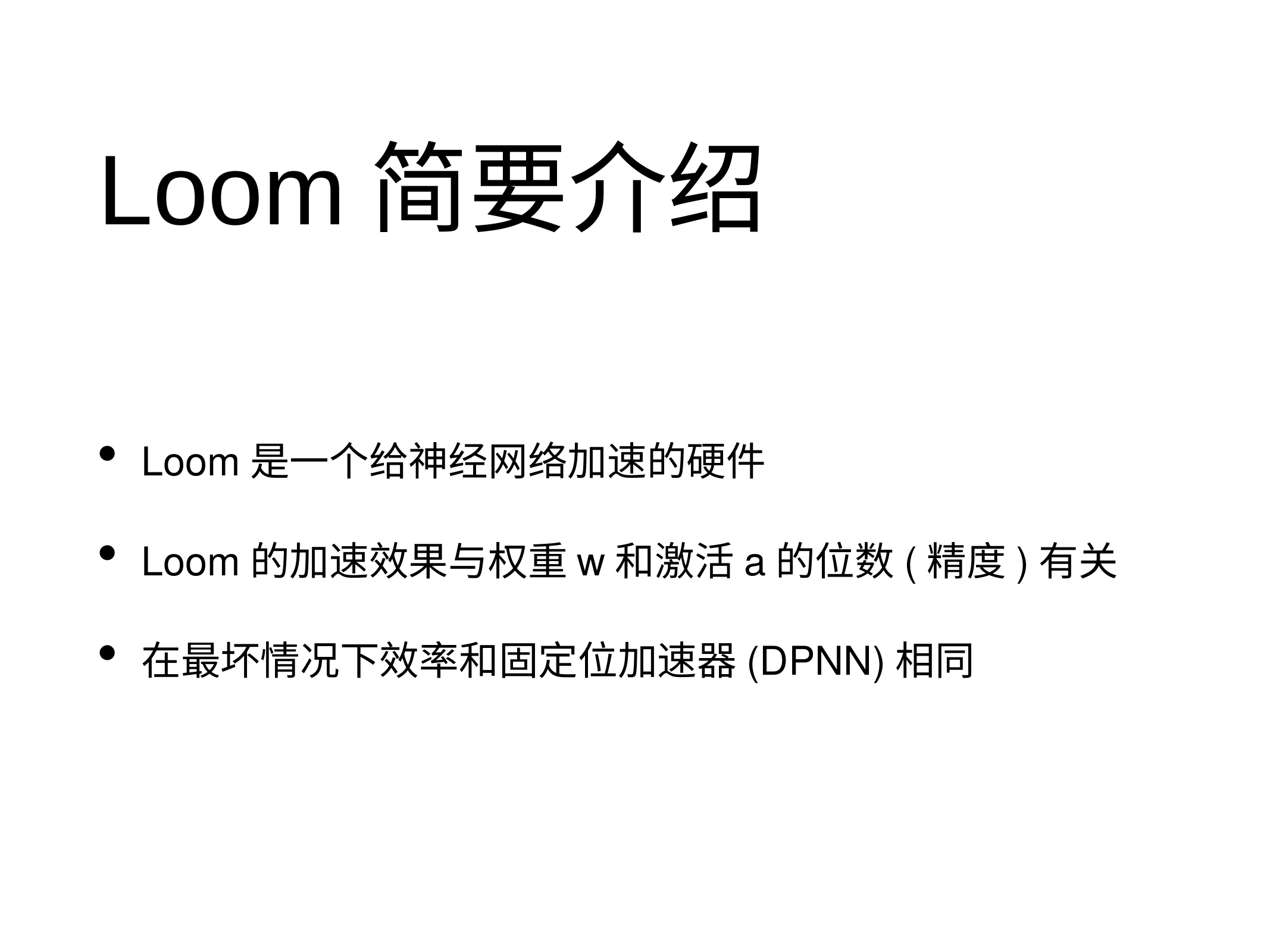

# Loom简要介绍
Loom是一个给神经网络加速的硬件
Loom的加速效果与权重w和激活a的位数(精度)有关
在最坏情况下效率和固定位加速器(DPNN)相同